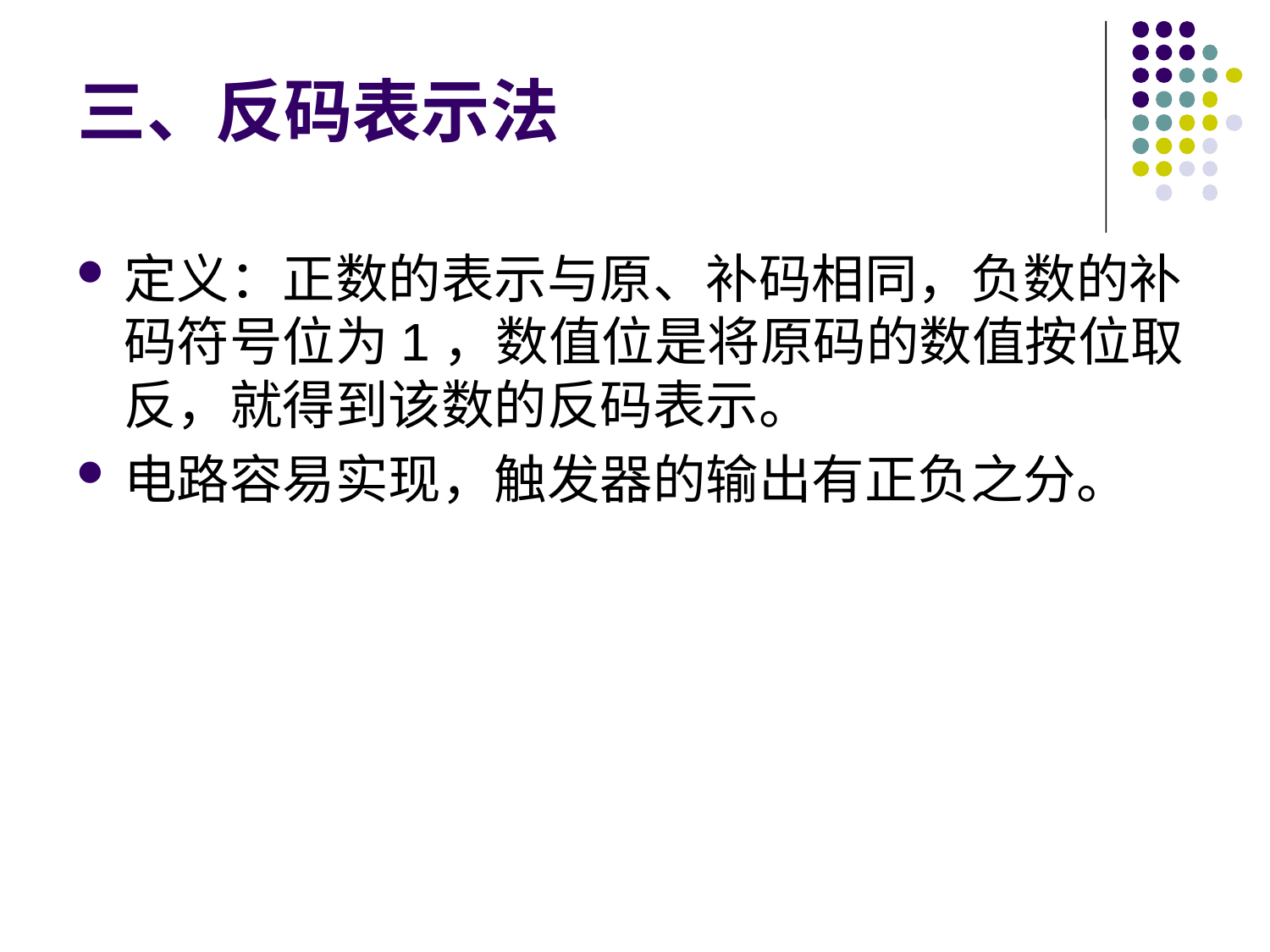

# 三、反码表示法
定义：正数的表示与原、补码相同，负数的补码符号位为1，数值位是将原码的数值按位取反，就得到该数的反码表示。
电路容易实现，触发器的输出有正负之分。
37